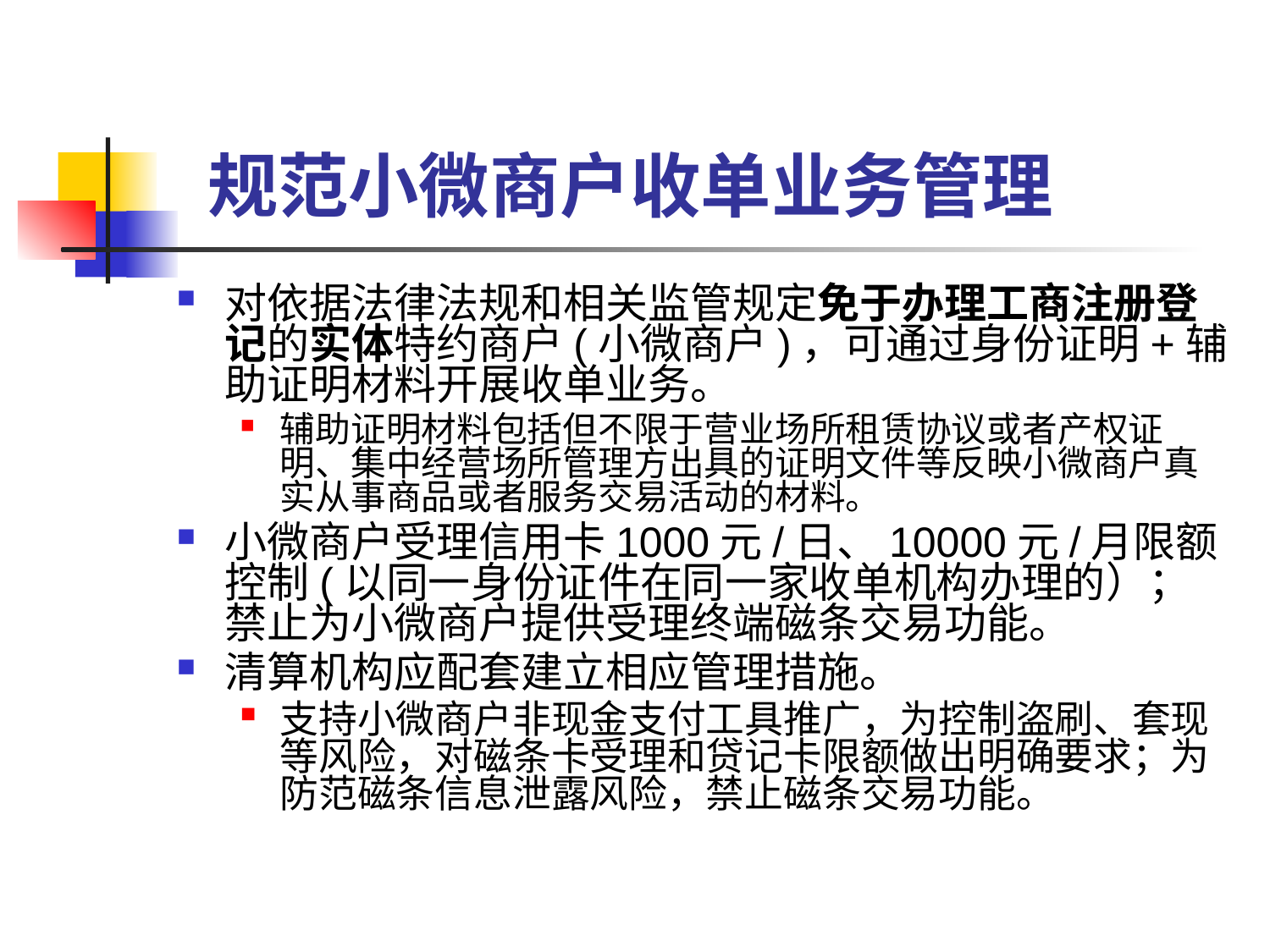

# 规范小微商户收单业务管理
对依据法律法规和相关监管规定免于办理工商注册登记的实体特约商户(小微商户)，可通过身份证明+辅助证明材料开展收单业务。
辅助证明材料包括但不限于营业场所租赁协议或者产权证明、集中经营场所管理方出具的证明文件等反映小微商户真实从事商品或者服务交易活动的材料。
小微商户受理信用卡1000元/日、10000元/月限额控制(以同一身份证件在同一家收单机构办理的）；禁止为小微商户提供受理终端磁条交易功能。
清算机构应配套建立相应管理措施。
支持小微商户非现金支付工具推广，为控制盗刷、套现等风险，对磁条卡受理和贷记卡限额做出明确要求；为防范磁条信息泄露风险，禁止磁条交易功能。